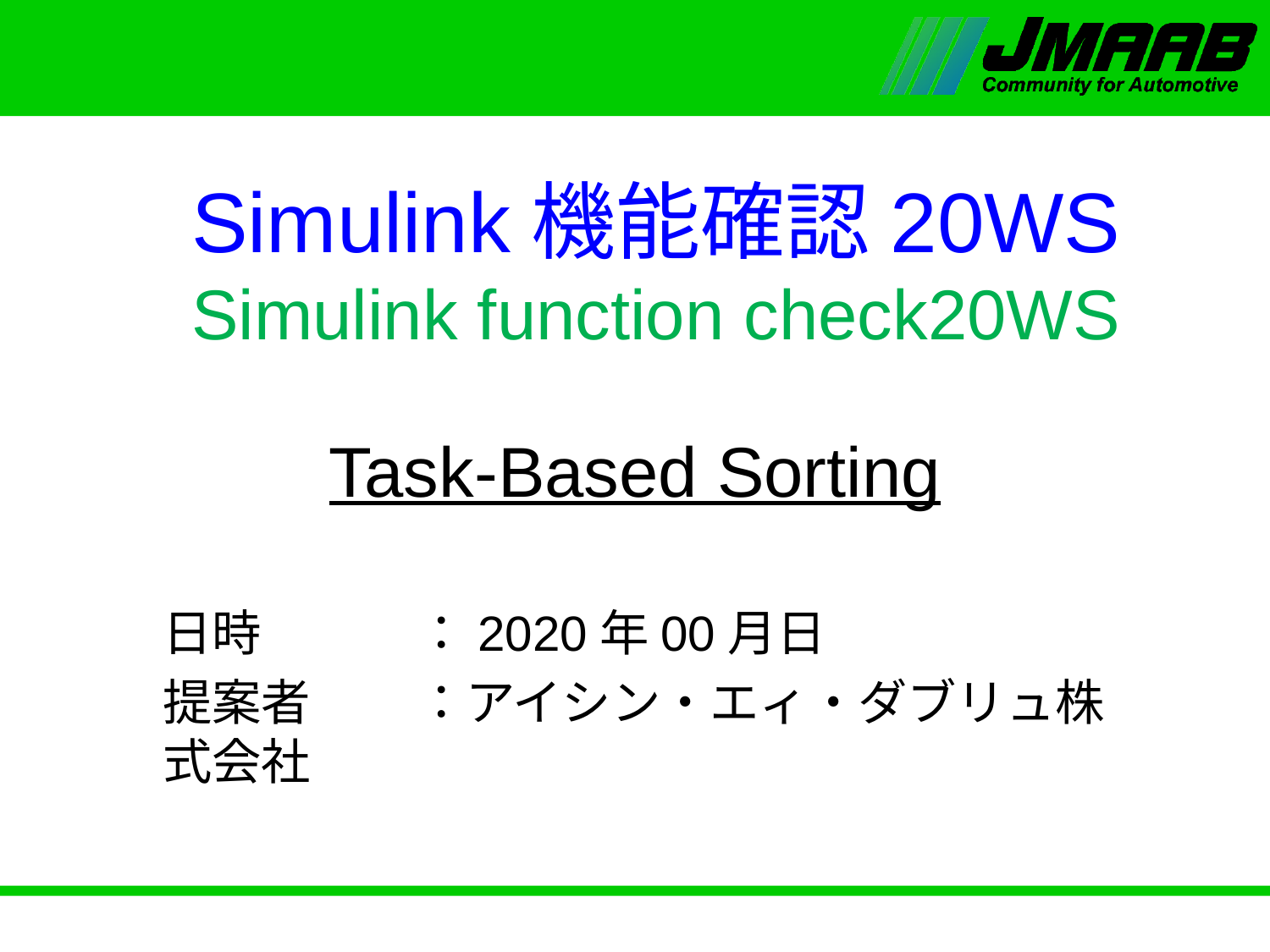

Simulink機能確認20WS
Simulink function check20WS
# Task-Based Sorting
日時		：2020年00月日
提案者	：アイシン・エィ・ダブリュ株式会社